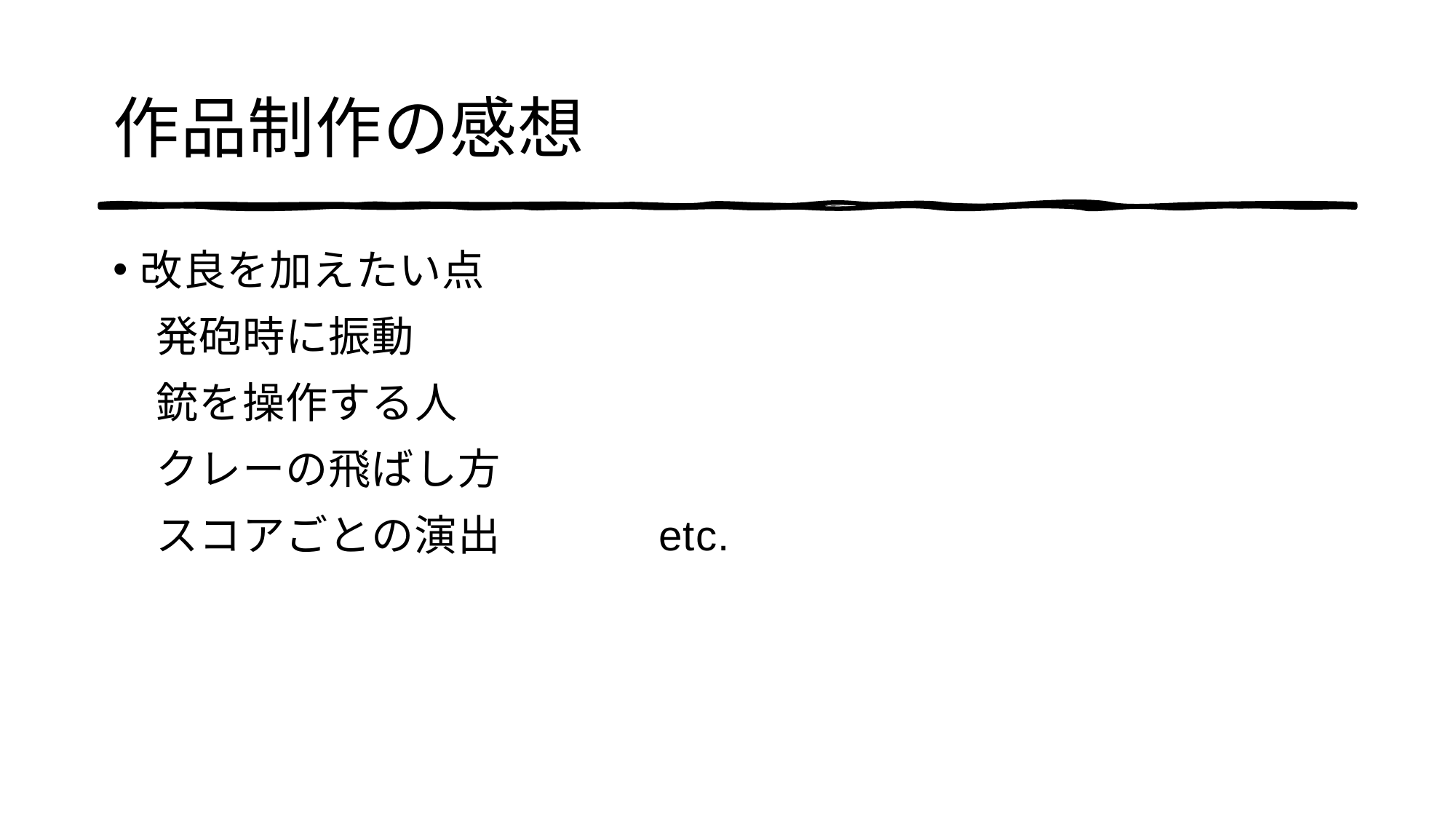

# 作品制作の感想
改良を加えたい点
　発砲時に振動
　銃を操作する人
　クレーの飛ばし方
　スコアごとの演出		etc.